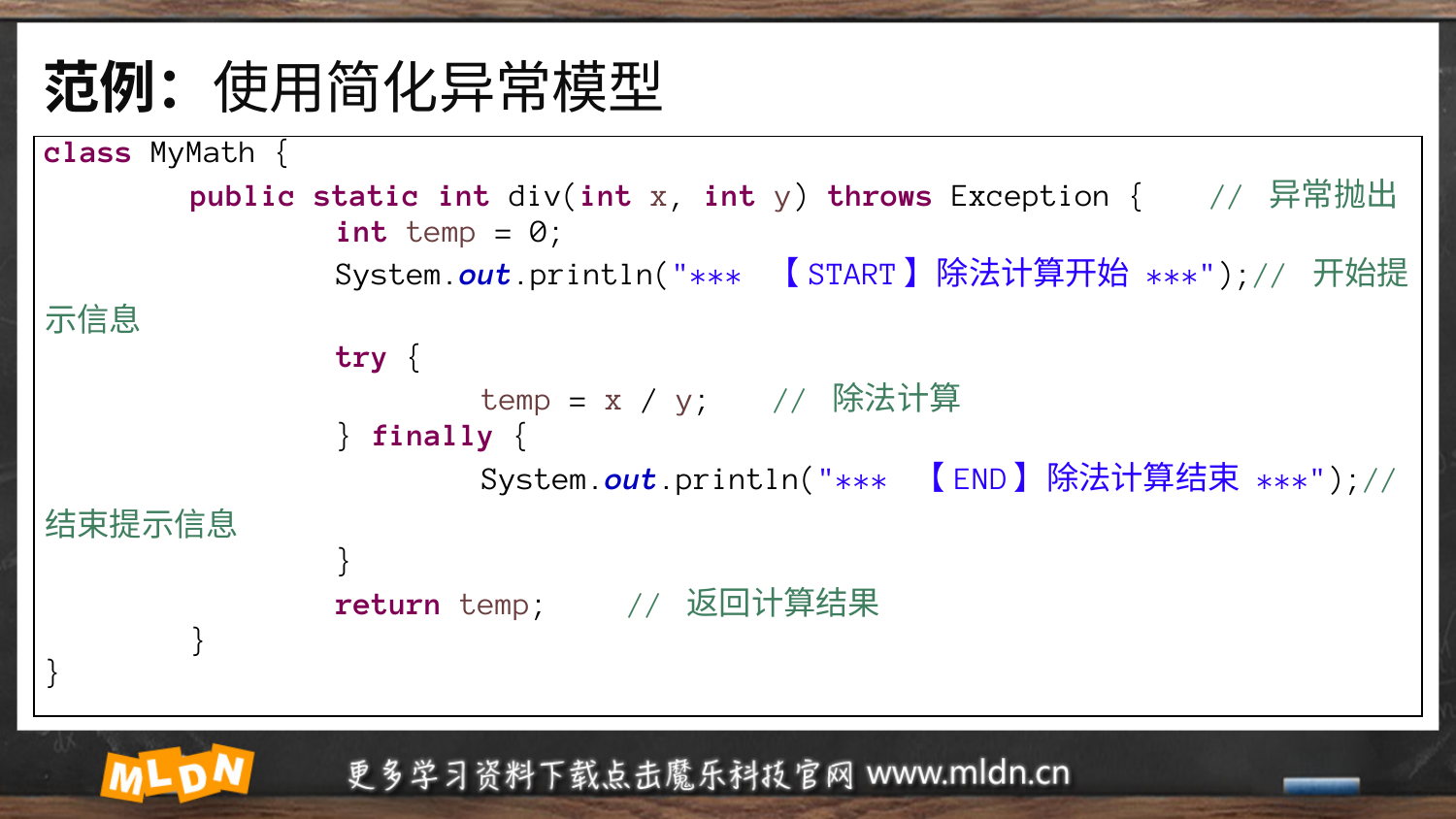

# 范例：使用简化异常模型
| class MyMath { public static int div(int x, int y) throws Exception { // 异常抛出 int temp = 0; System.out.println("\*\*\* 【START】除法计算开始 \*\*\*");// 开始提示信息 try { temp = x / y; // 除法计算 } finally { System.out.println("\*\*\* 【END】除法计算结束 \*\*\*");// 结束提示信息 } return temp; // 返回计算结果 } } |
| --- |